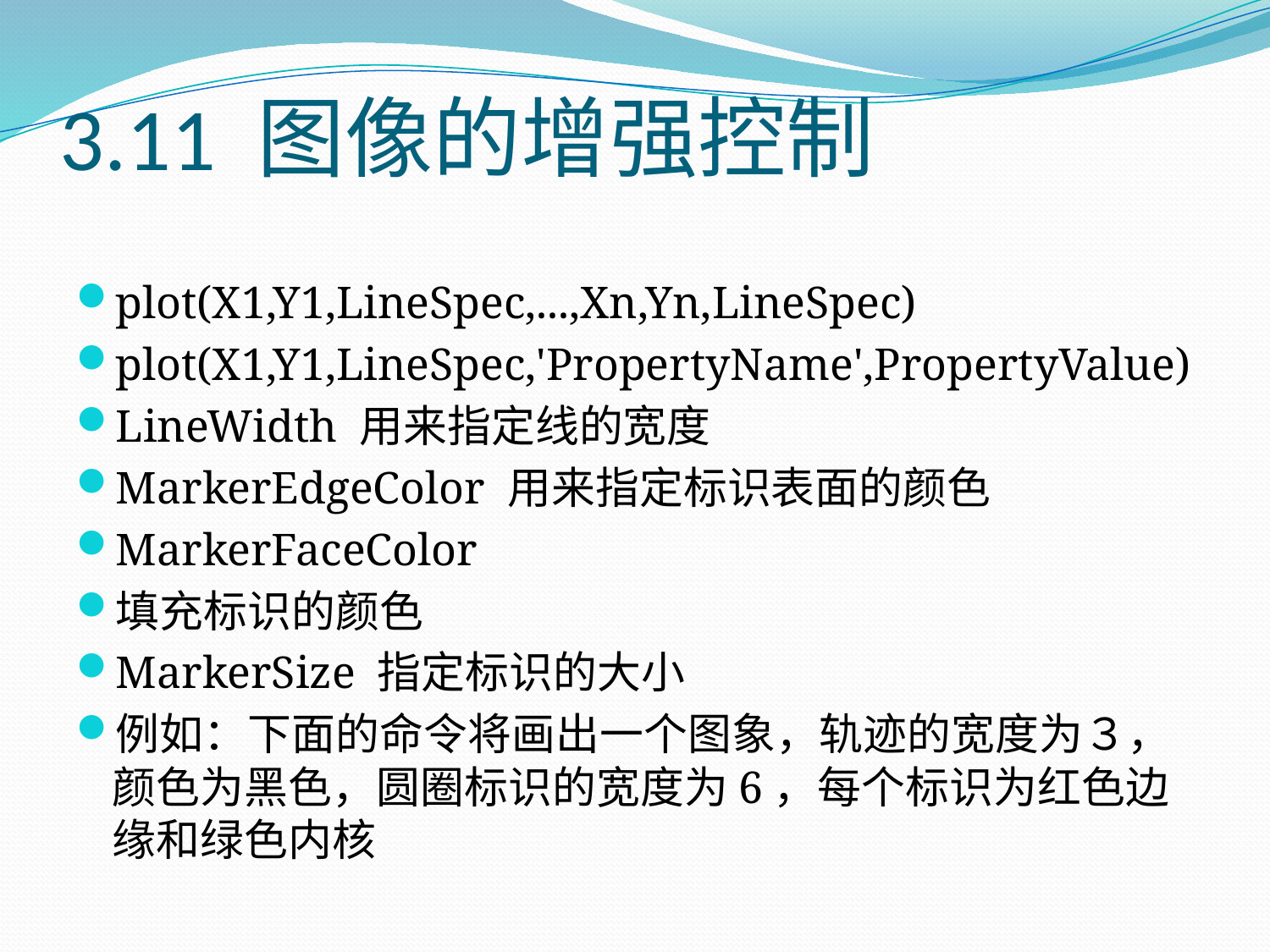

# 3.11 图像的增强控制
plot(X1,Y1,LineSpec,...,Xn,Yn,LineSpec)
plot(X1,Y1,LineSpec,'PropertyName',PropertyValue)
LineWidth 用来指定线的宽度
MarkerEdgeColor 用来指定标识表面的颜色
MarkerFaceColor
填充标识的颜色
MarkerSize 指定标识的大小
例如：下面的命令将画出一个图象，轨迹的宽度为３，颜色为黑色，圆圈标识的宽度为6，每个标识为红色边缘和绿色内核